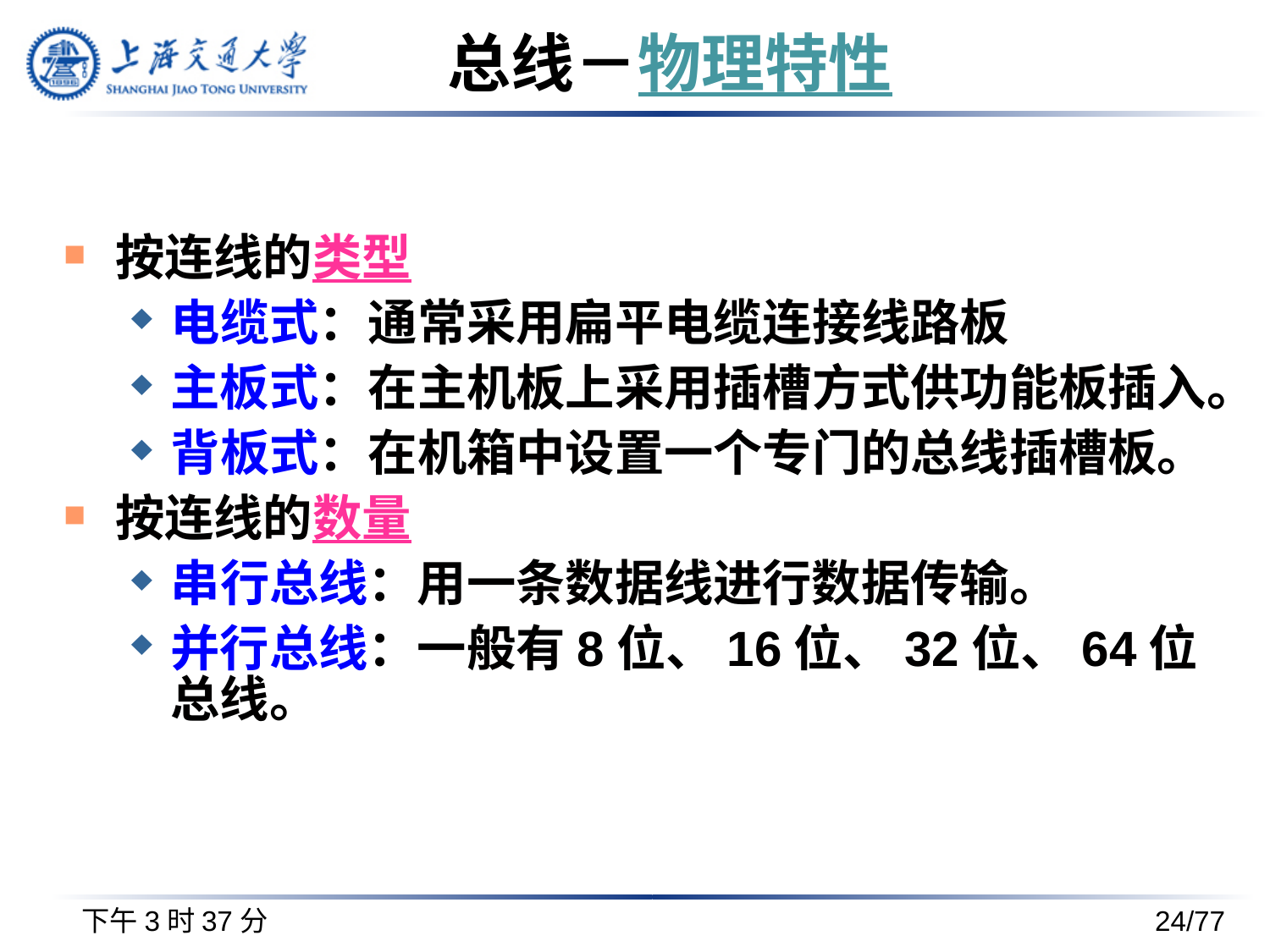

# 总线－物理特性
按连线的类型
电缆式：通常采用扁平电缆连接线路板
主板式：在主机板上采用插槽方式供功能板插入。
背板式：在机箱中设置一个专门的总线插槽板。
按连线的数量
串行总线：用一条数据线进行数据传输。
并行总线：一般有8位、16位、32位、64位总线。
下午3时37分
24/77